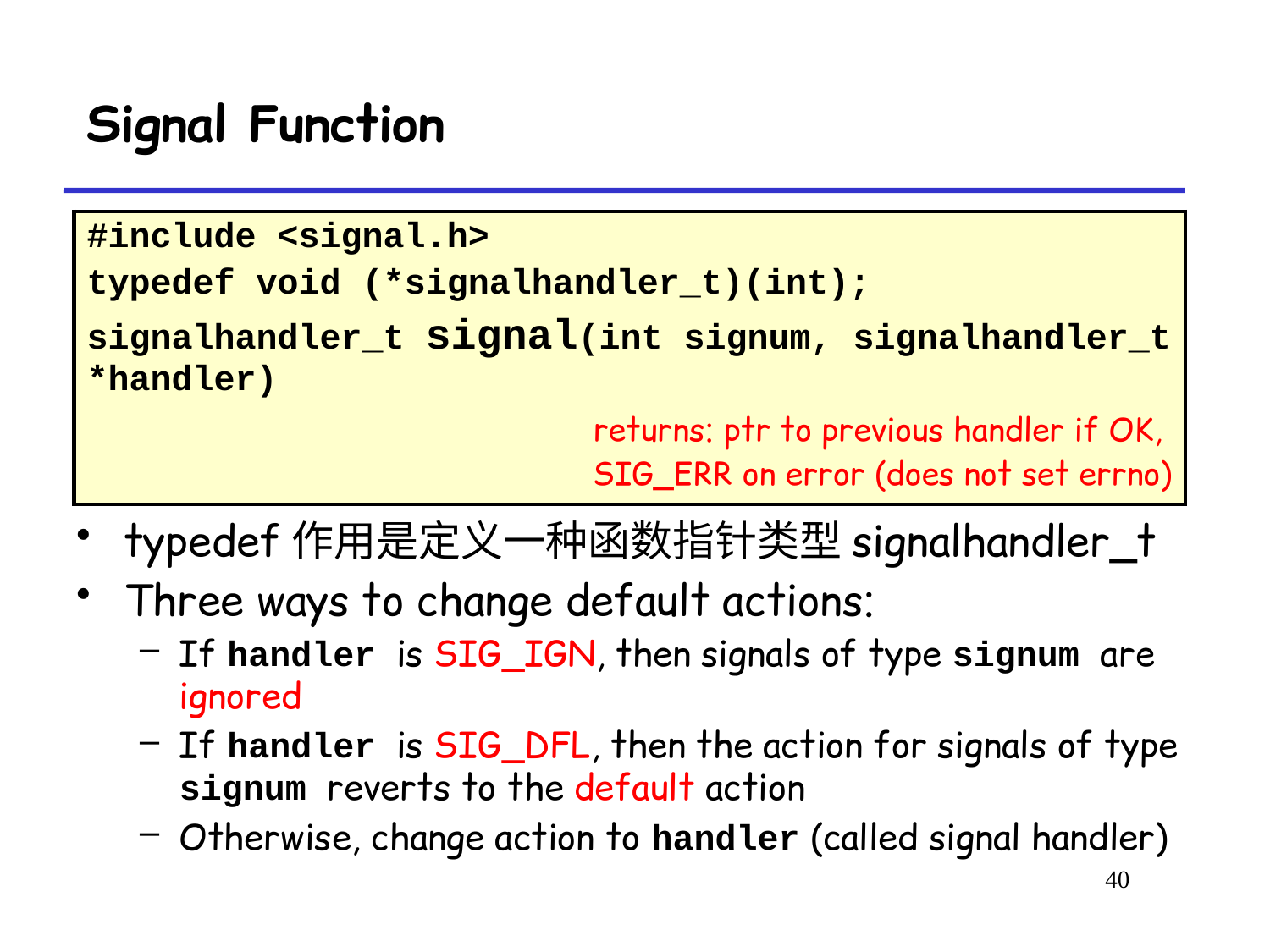

# Signal Function
| #include <signal.h> typedef void (\*signalhandler\_t)(int); signalhandler\_t signal(int signum, signalhandler\_t \*handler) returns: ptr to previous handler if OK, SIG\_ERR on error (does not set errno) |
| --- |
typedef作用是定义一种函数指针类型signalhandler_t
Three ways to change default actions:
If handler is SIG_IGN, then signals of type signum are ignored
If handler is SIG_DFL, then the action for signals of type signum reverts to the default action
Otherwise, change action to handler (called signal handler)
40